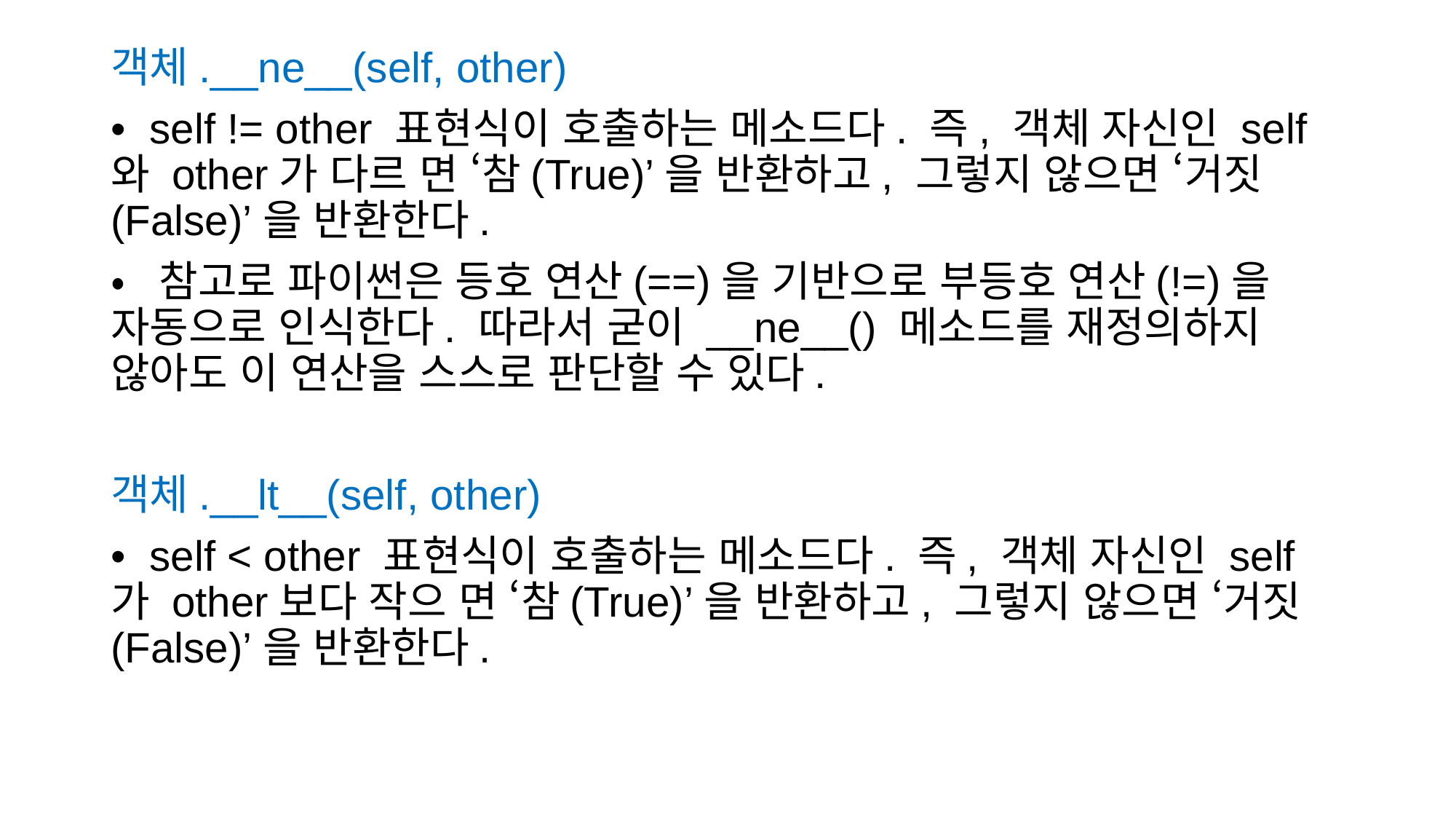

객체.__ne__(self, other)
•  self != other 표현식이 호출하는 메소드다. 즉, 객체 자신인 self와 other가 다르 면 ‘참(True)’을 반환하고, 그렇지 않으면 ‘거짓(False)’을 반환한다.
•  참고로 파이썬은 등호 연산(==)을 기반으로 부등호 연산(!=)을 자동으로 인식한다. 따라서 굳이 __ne__() 메소드를 재정의하지 않아도 이 연산을 스스로 판단할 수 있다.

객체.__lt__(self, other)
•  self < other 표현식이 호출하는 메소드다. 즉, 객체 자신인 self가 other보다 작으 면 ‘참(True)’을 반환하고, 그렇지 않으면 ‘거짓(False)’을 반환한다.